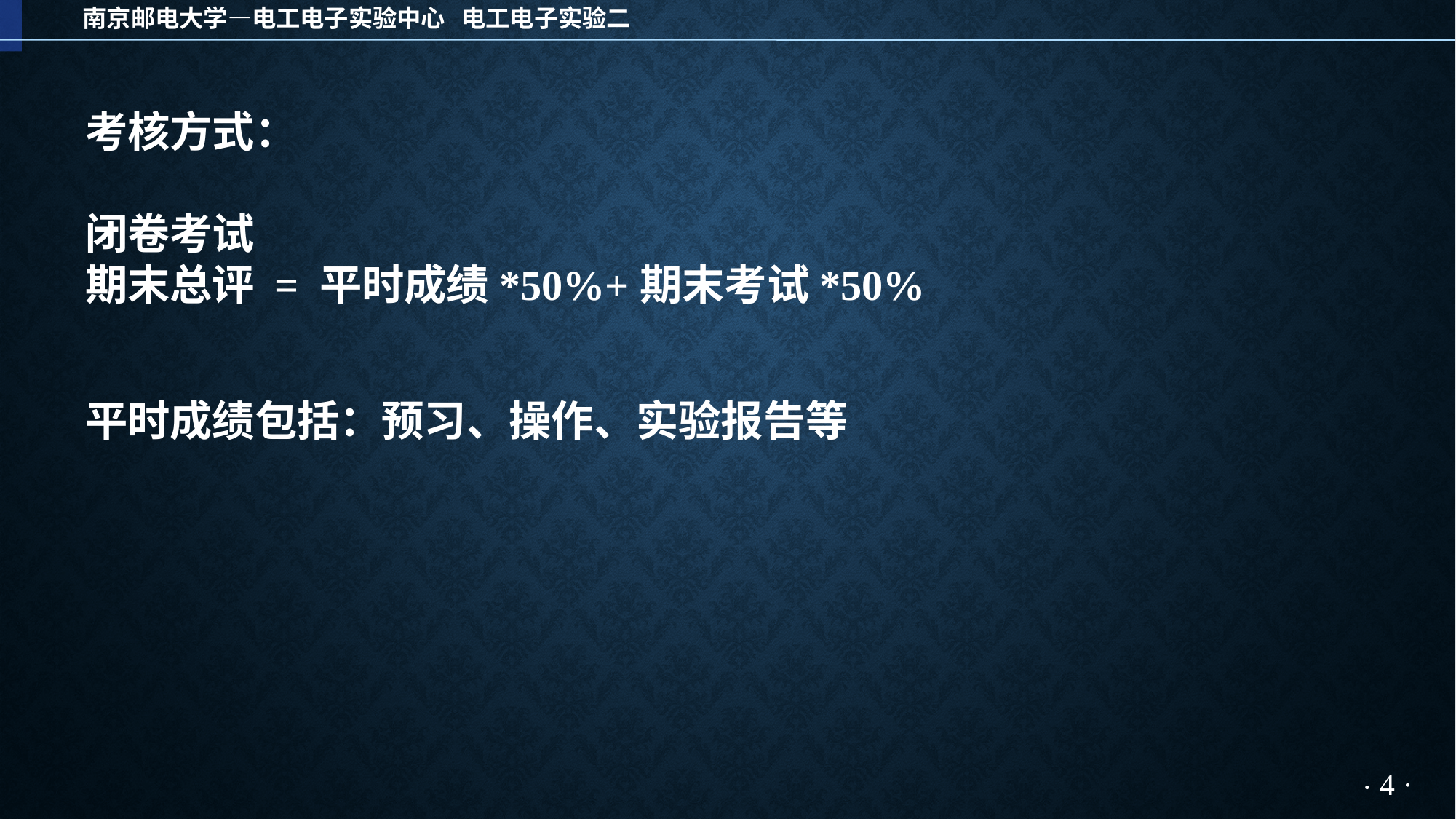

考核方式：

闭卷考试
期末总评 = 平时成绩*50%+期末考试*50%

平时成绩包括：预习、操作、实验报告等